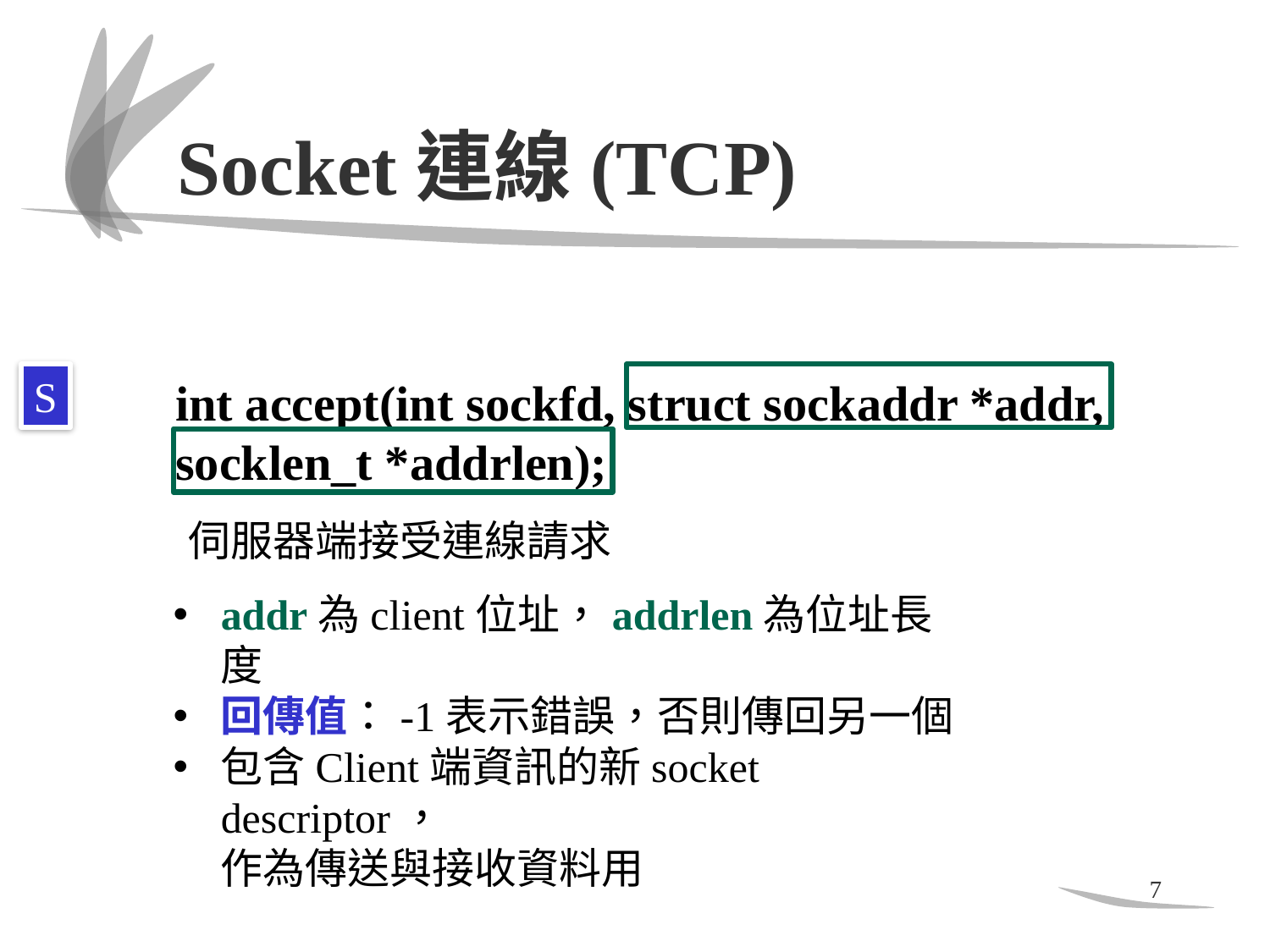

# Socket連線(TCP)
S

int accept(int sockfd, struct sockaddr *addr, socklen_t *addrlen);

伺服器端接受連線請求
addr為client位址，addrlen為位址長度
回傳值：-1表示錯誤，否則傳回另一個
包含Client端資訊的新socket descriptor，
作為傳送與接收資料用
7